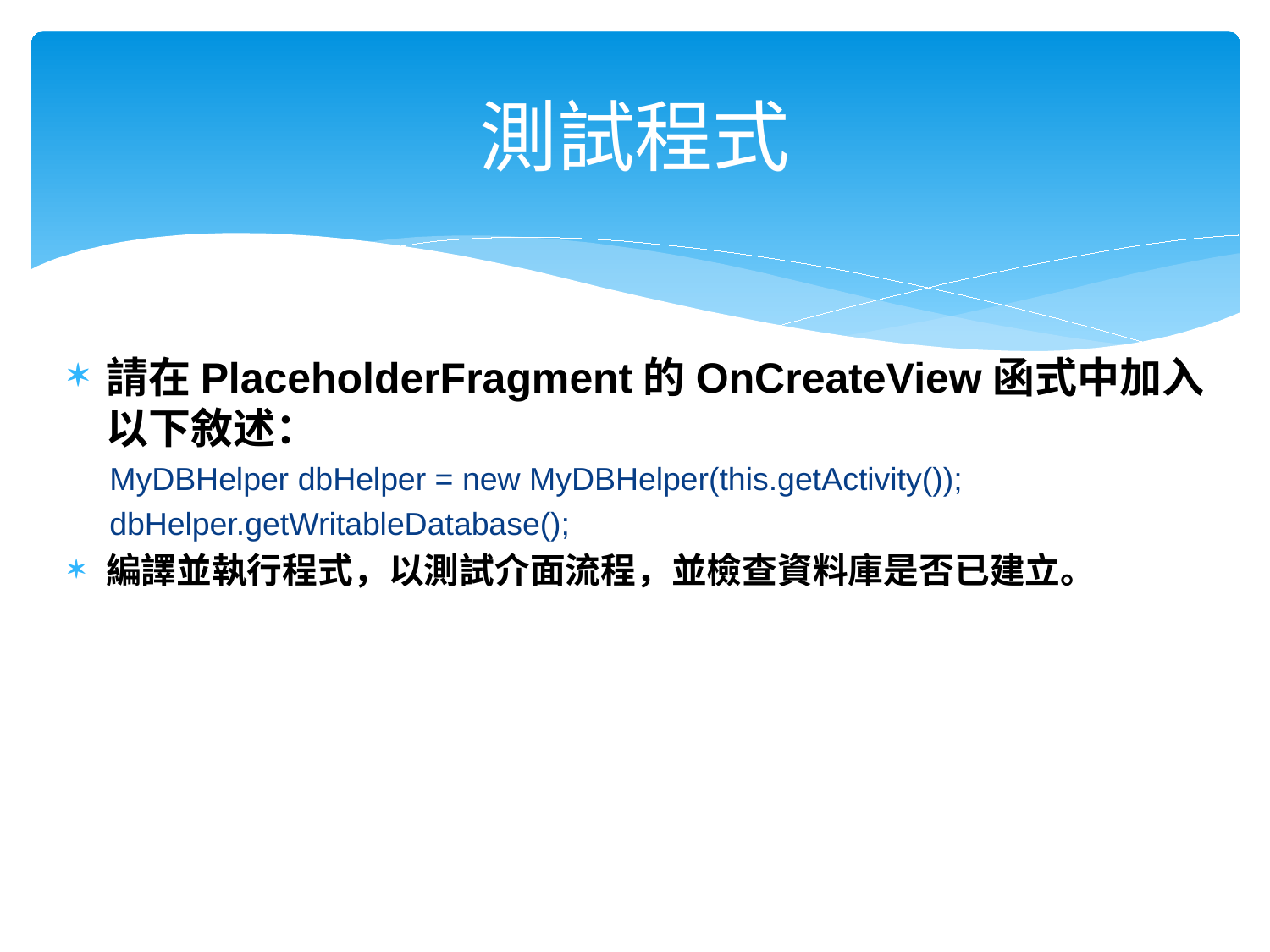

# 測試程式
請在PlaceholderFragment的OnCreateView函式中加入以下敘述：
MyDBHelper dbHelper = new MyDBHelper(this.getActivity());
dbHelper.getWritableDatabase();
編譯並執行程式，以測試介面流程，並檢查資料庫是否已建立。